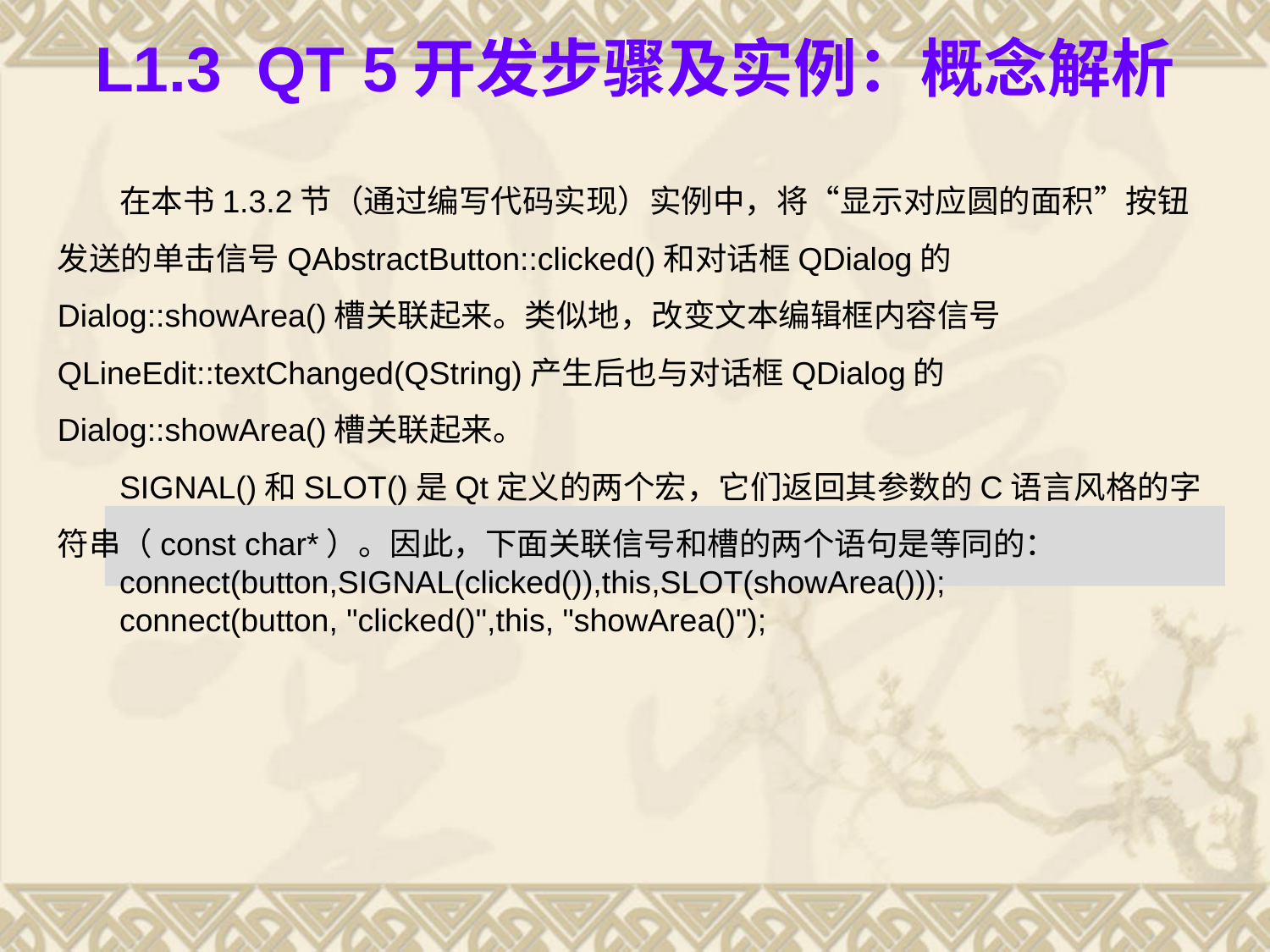

# L1.3  Qt 5开发步骤及实例：概念解析
在本书1.3.2节（通过编写代码实现）实例中，将“显示对应圆的面积”按钮发送的单击信号QAbstractButton::clicked()和对话框QDialog的Dialog::showArea()槽关联起来。类似地，改变文本编辑框内容信号QLineEdit::textChanged(QString)产生后也与对话框QDialog的Dialog::showArea()槽关联起来。
SIGNAL()和SLOT()是Qt定义的两个宏，它们返回其参数的C语言风格的字符串（const char*）。因此，下面关联信号和槽的两个语句是等同的：
connect(button,SIGNAL(clicked()),this,SLOT(showArea()));
connect(button, "clicked()",this, "showArea()");